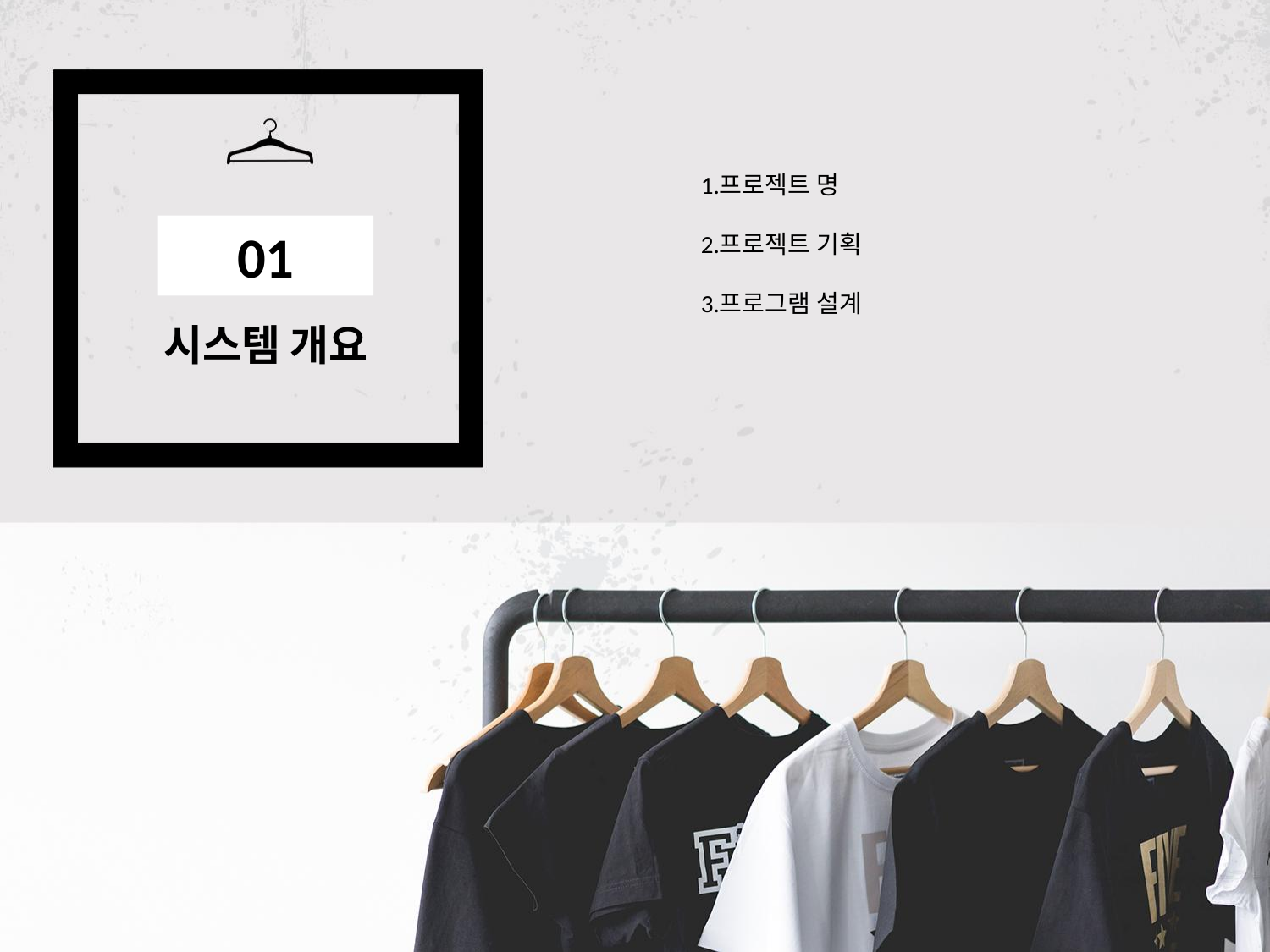

프로젝트 명
프로젝트 기획
프로그램 설계

01
시스템 개요